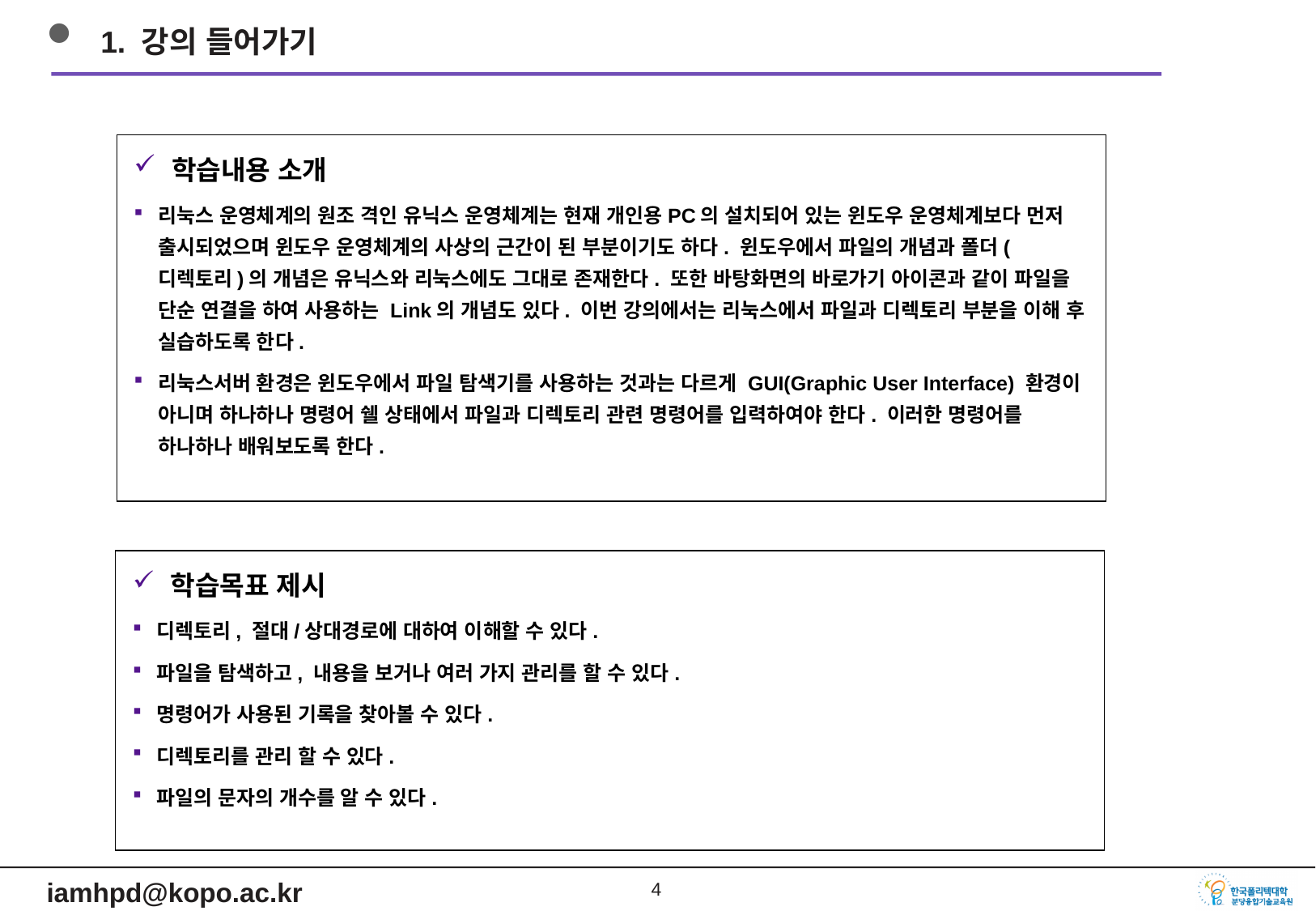

1. 강의 들어가기
학습내용 소개
리눅스 운영체계의 원조 격인 유닉스 운영체계는 현재 개인용PC의 설치되어 있는 윈도우 운영체계보다 먼저 출시되었으며 윈도우 운영체계의 사상의 근간이 된 부분이기도 하다. 윈도우에서 파일의 개념과 폴더(디렉토리)의 개념은 유닉스와 리눅스에도 그대로 존재한다. 또한 바탕화면의 바로가기 아이콘과 같이 파일을 단순 연결을 하여 사용하는 Link의 개념도 있다. 이번 강의에서는 리눅스에서 파일과 디렉토리 부분을 이해 후 실습하도록 한다.
리눅스서버 환경은 윈도우에서 파일 탐색기를 사용하는 것과는 다르게 GUI(Graphic User Interface) 환경이 아니며 하나하나 명령어 쉘 상태에서 파일과 디렉토리 관련 명령어를 입력하여야 한다. 이러한 명령어를 하나하나 배워보도록 한다.

학습목표 제시
디렉토리, 절대/상대경로에 대하여 이해할 수 있다.
파일을 탐색하고, 내용을 보거나 여러 가지 관리를 할 수 있다.
명령어가 사용된 기록을 찾아볼 수 있다.
디렉토리를 관리 할 수 있다.
파일의 문자의 개수를 알 수 있다.
4